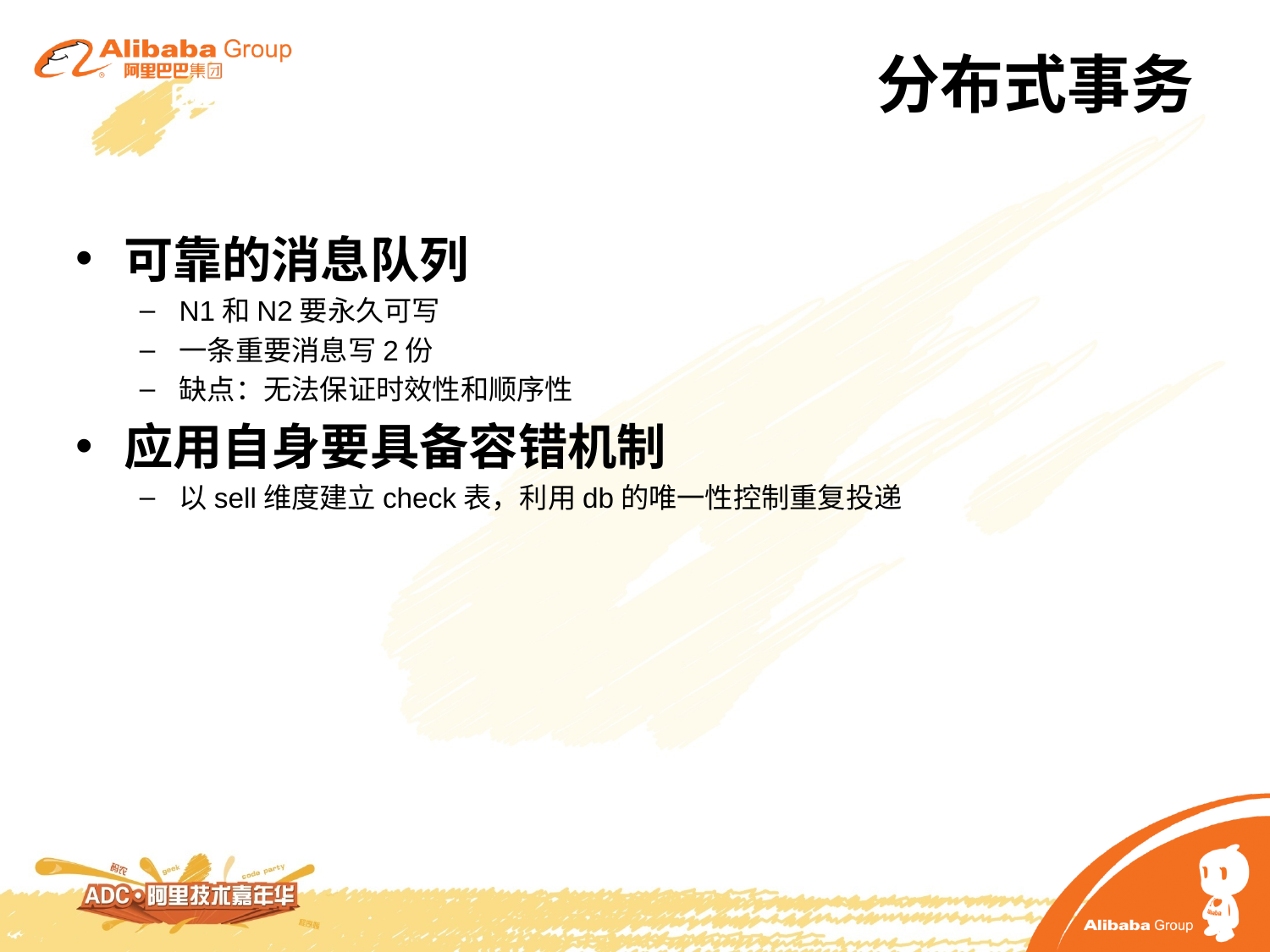

# 分布式事务
可靠的消息队列
N1和N2要永久可写
一条重要消息写2份
缺点：无法保证时效性和顺序性
应用自身要具备容错机制
以sell维度建立check表，利用db的唯一性控制重复投递